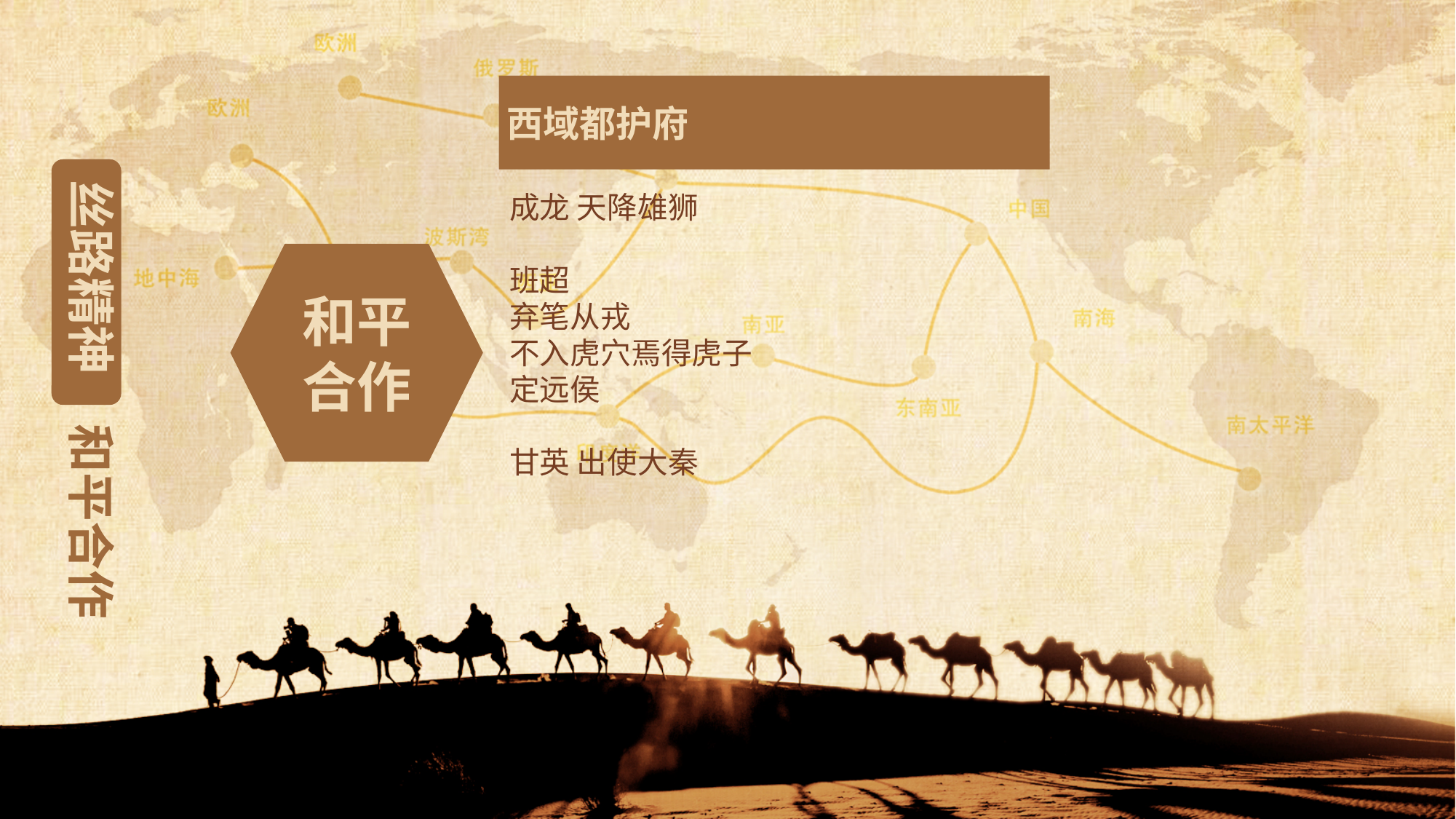

西域都护府

丝路精神
成龙 天降雄狮

班超
弃笔从戎
不入虎穴焉得虎子
定远侯

甘英 出使大秦
和平合作
和平合作